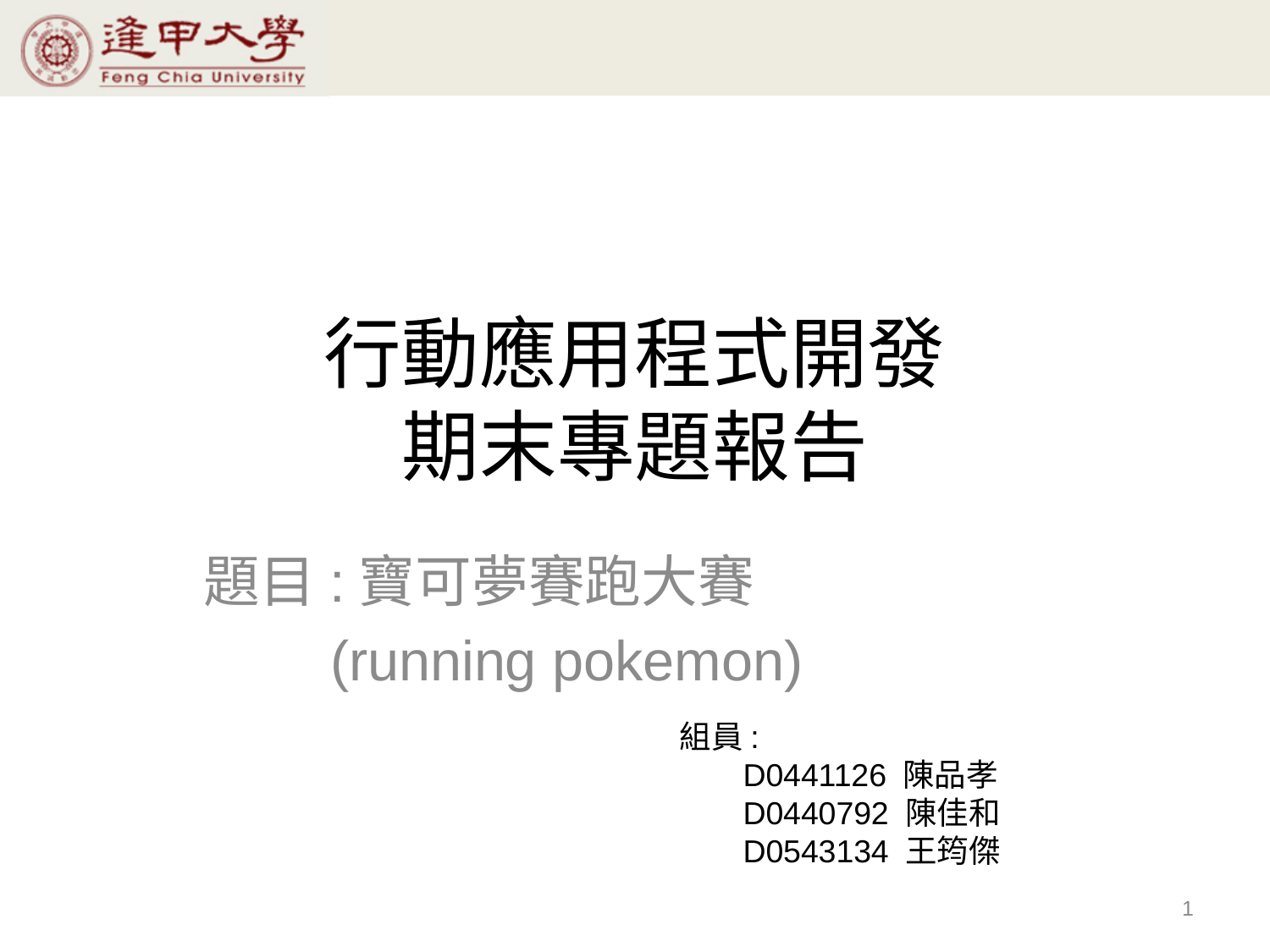

# 行動應用程式開發 期末專題報告
題目:寶可夢賽跑大賽
	(running pokemon)
組員:
D0441126 陳品孝
D0440792 陳佳和
D0543134 王筠傑

1